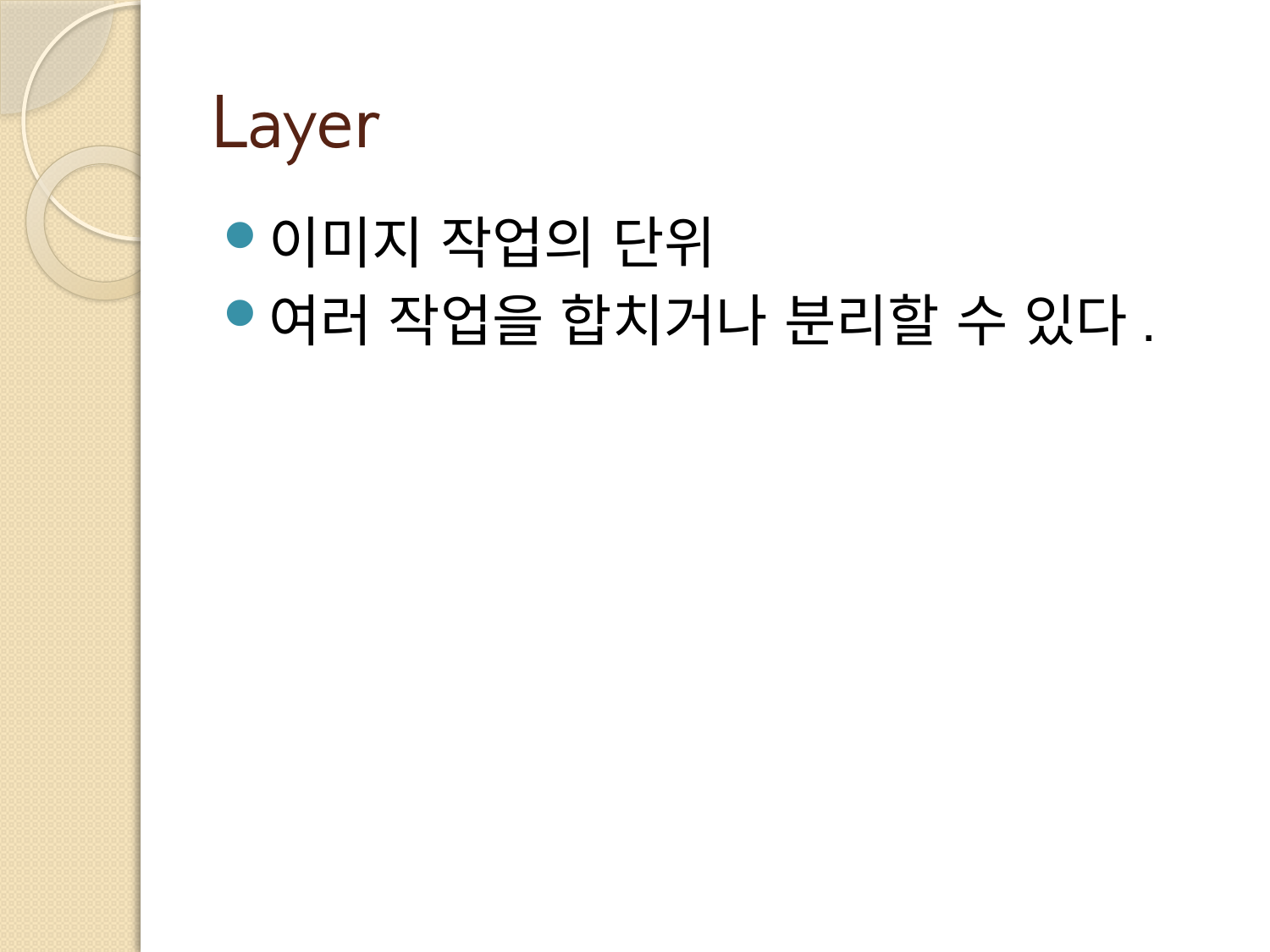

# Layer
이미지 작업의 단위
여러 작업을 합치거나 분리할 수 있다.